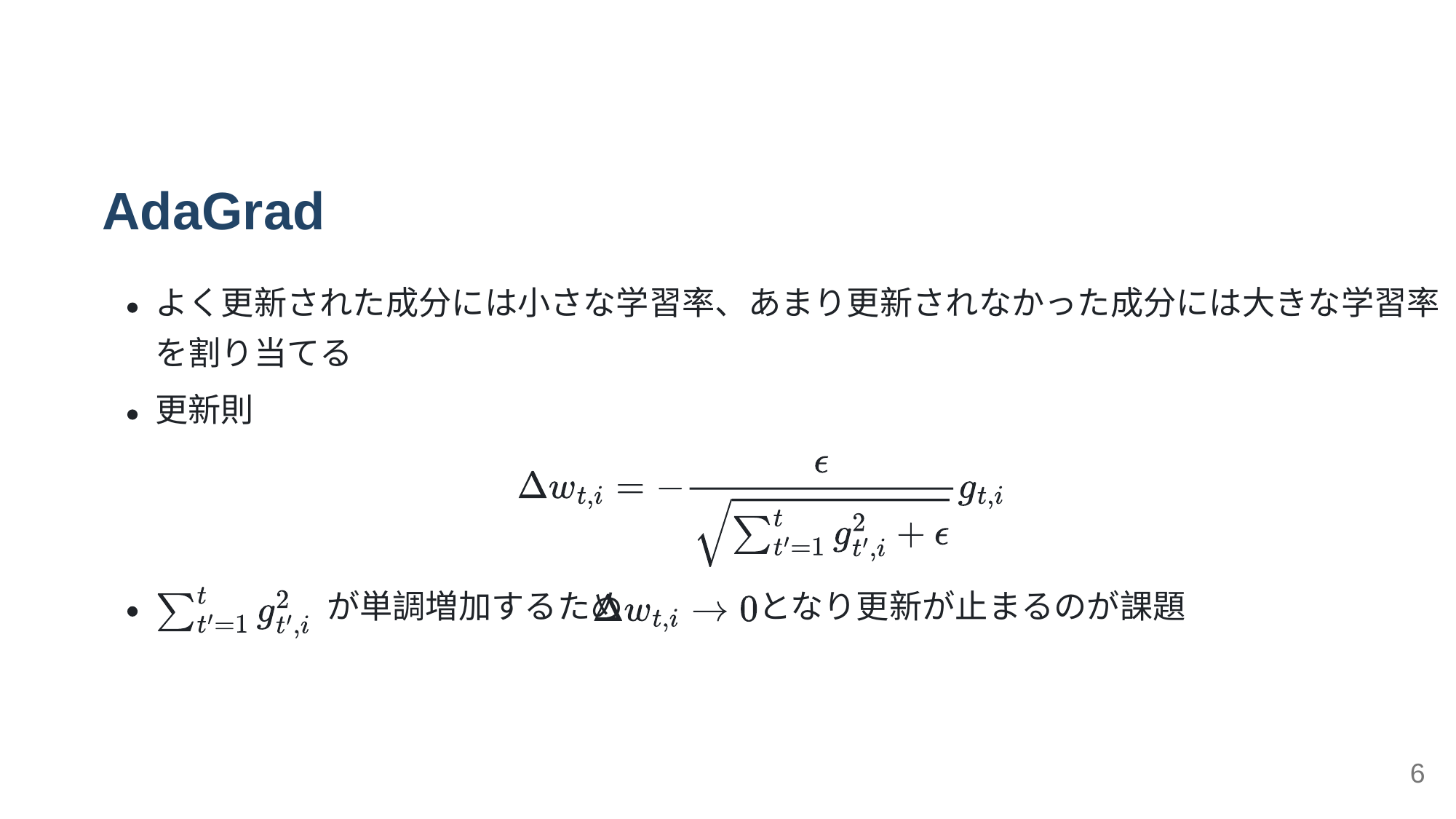

AdaGrad
よく更新された成分には⼩さな学習率、あまり更新されなかった成分には⼤きな学習率

を割り当てる
更新則

 が単調増加するため
となり更新が⽌まるのが課題

6